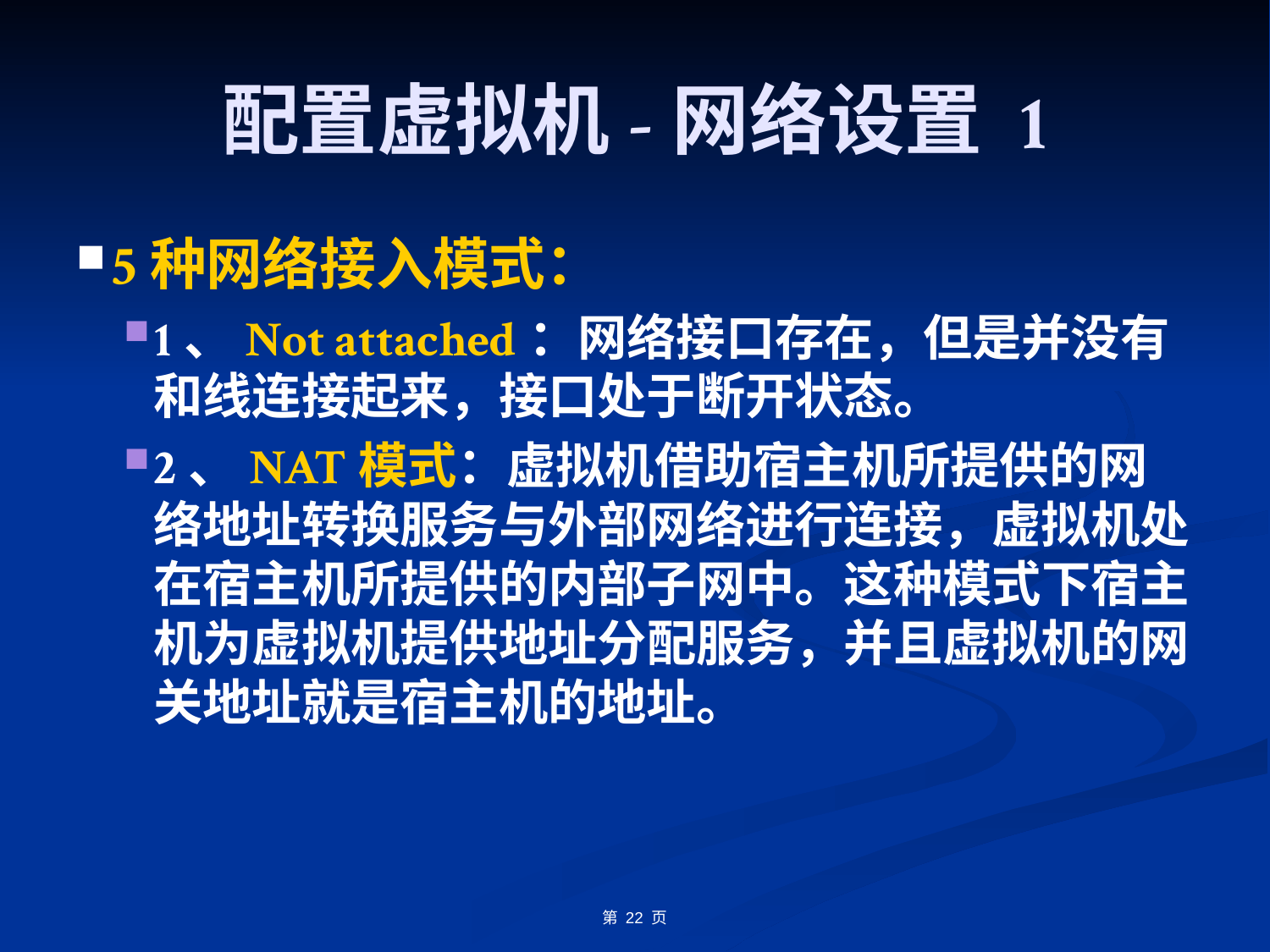

# 配置虚拟机-网络设置 1
5种网络接入模式：
1、Not attached：网络接口存在，但是并没有和线连接起来，接口处于断开状态。
2、NAT模式：虚拟机借助宿主机所提供的网络地址转换服务与外部网络进行连接，虚拟机处在宿主机所提供的内部子网中。这种模式下宿主机为虚拟机提供地址分配服务，并且虚拟机的网关地址就是宿主机的地址。
第 22 页